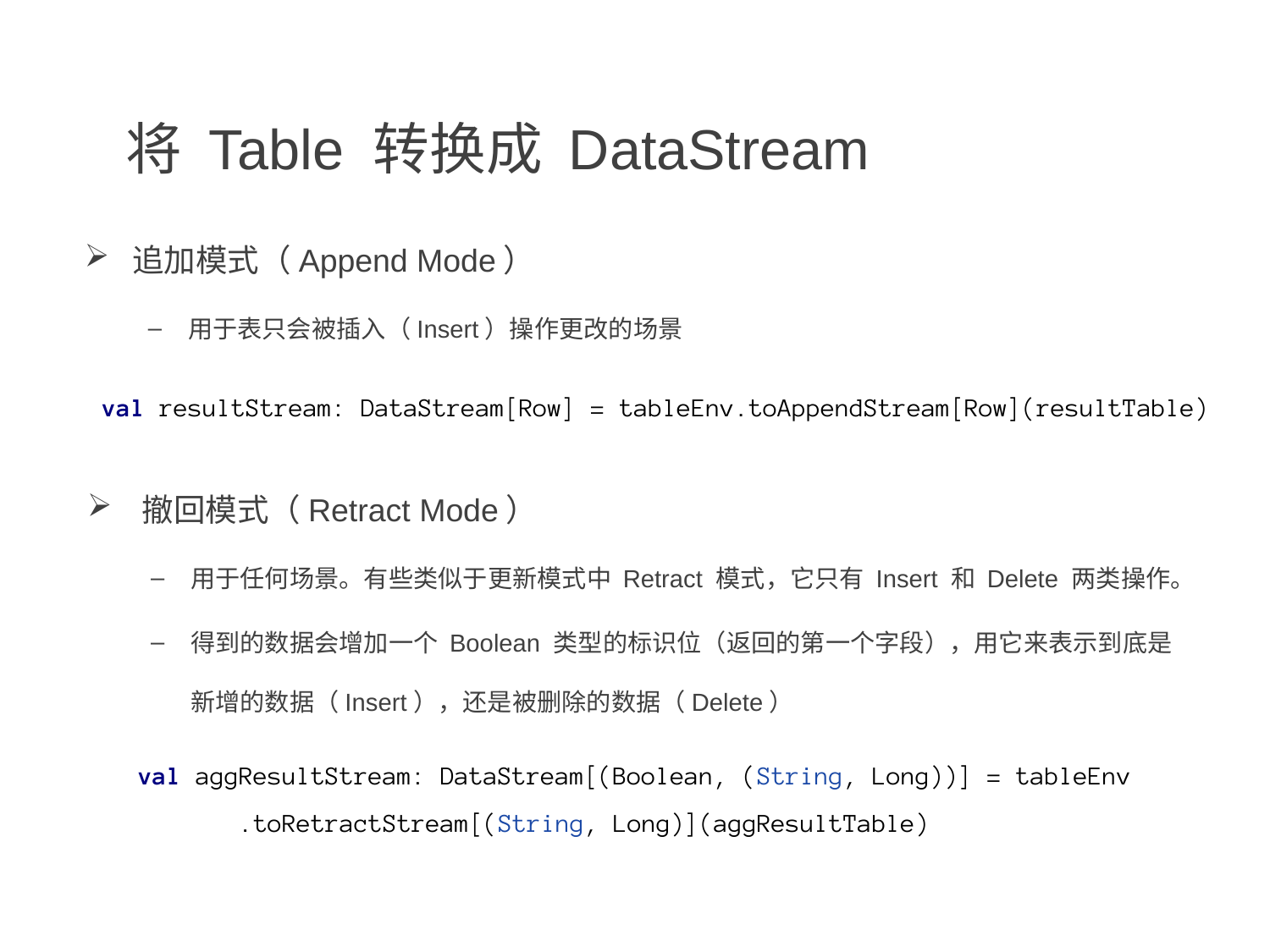

# 将 Table 转换成 DataStream
追加模式（Append Mode）
用于表只会被插入（Insert）操作更改的场景

val resultStream: DataStream[Row] = tableEnv.toAppendStream[Row](resultTable)
   撤回模式（Retract Mode）
用于任何场景。有些类似于更新模式中 Retract 模式，它只有 Insert 和 Delete 两类操作。
得到的数据会增加一个 Boolean 类型的标识位（返回的第一个字段），用它来表示到底是新增的数据（Insert），还是被删除的数据（Delete）
val aggResultStream: DataStream[(Boolean, (String, Long))] = tableEnv
       .toRetractStream[(String, Long)](aggResultTable)